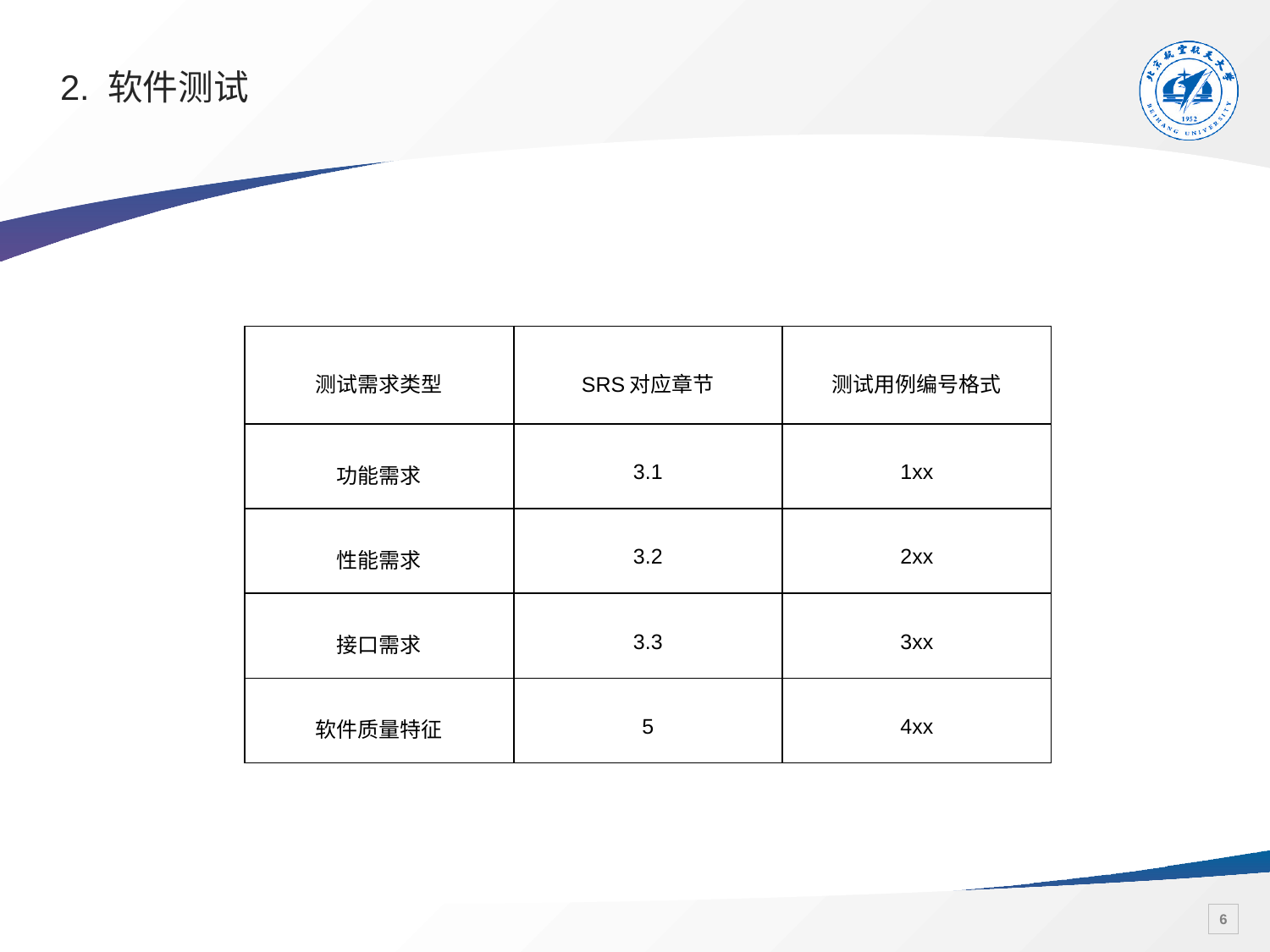

# 2. 软件测试
| 测试需求类型 | SRS对应章节 | 测试用例编号格式 |
| --- | --- | --- |
| 功能需求 | 3.1 | 1xx |
| 性能需求 | 3.2 | 2xx |
| 接口需求 | 3.3 | 3xx |
| 软件质量特征 | 5 | 4xx |